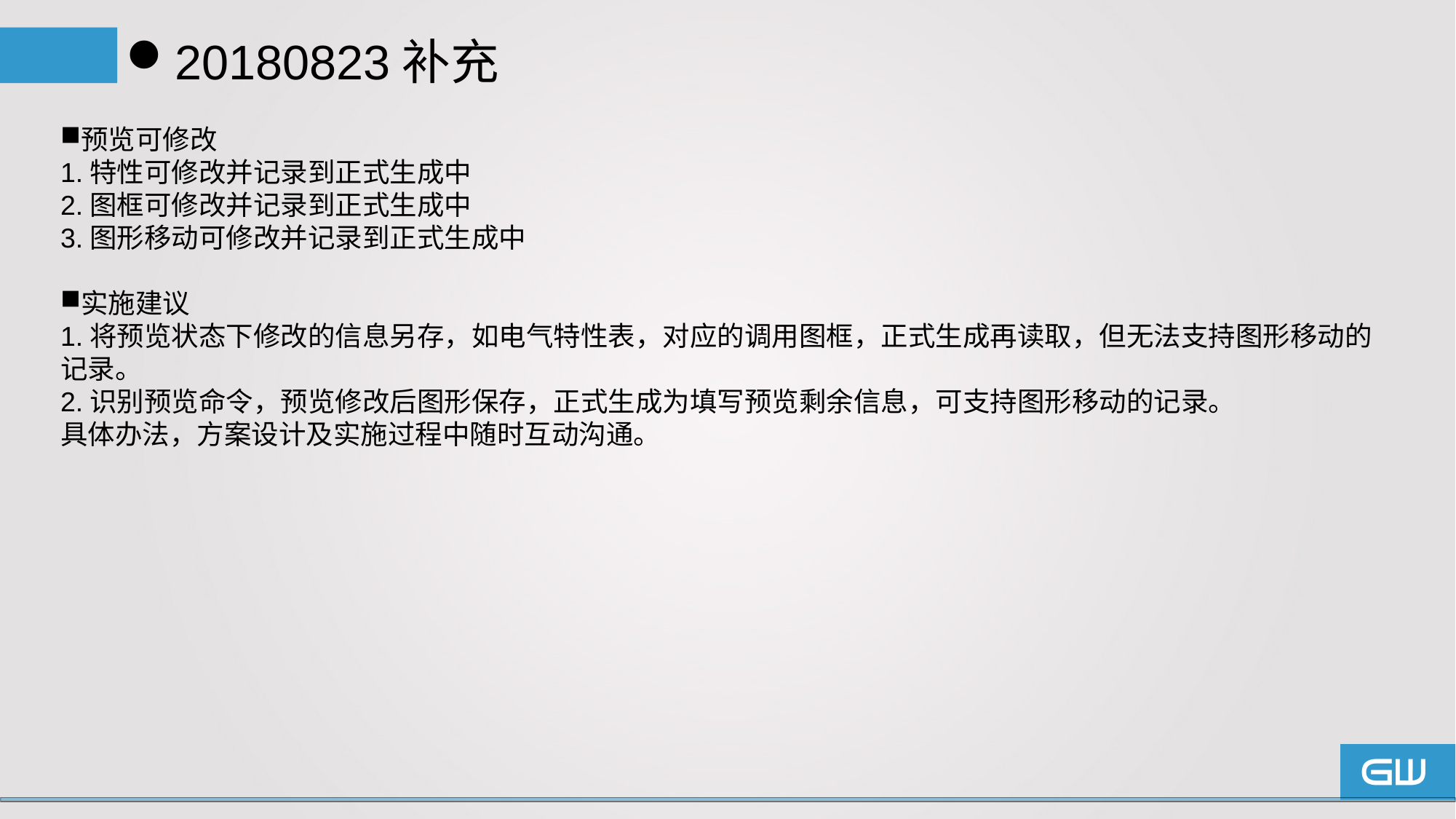

# 20180823补充
预览可修改
1.特性可修改并记录到正式生成中
2.图框可修改并记录到正式生成中
3.图形移动可修改并记录到正式生成中

实施建议
1.将预览状态下修改的信息另存，如电气特性表，对应的调用图框，正式生成再读取，但无法支持图形移动的
记录。
2.识别预览命令，预览修改后图形保存，正式生成为填写预览剩余信息，可支持图形移动的记录。
具体办法，方案设计及实施过程中随时互动沟通。